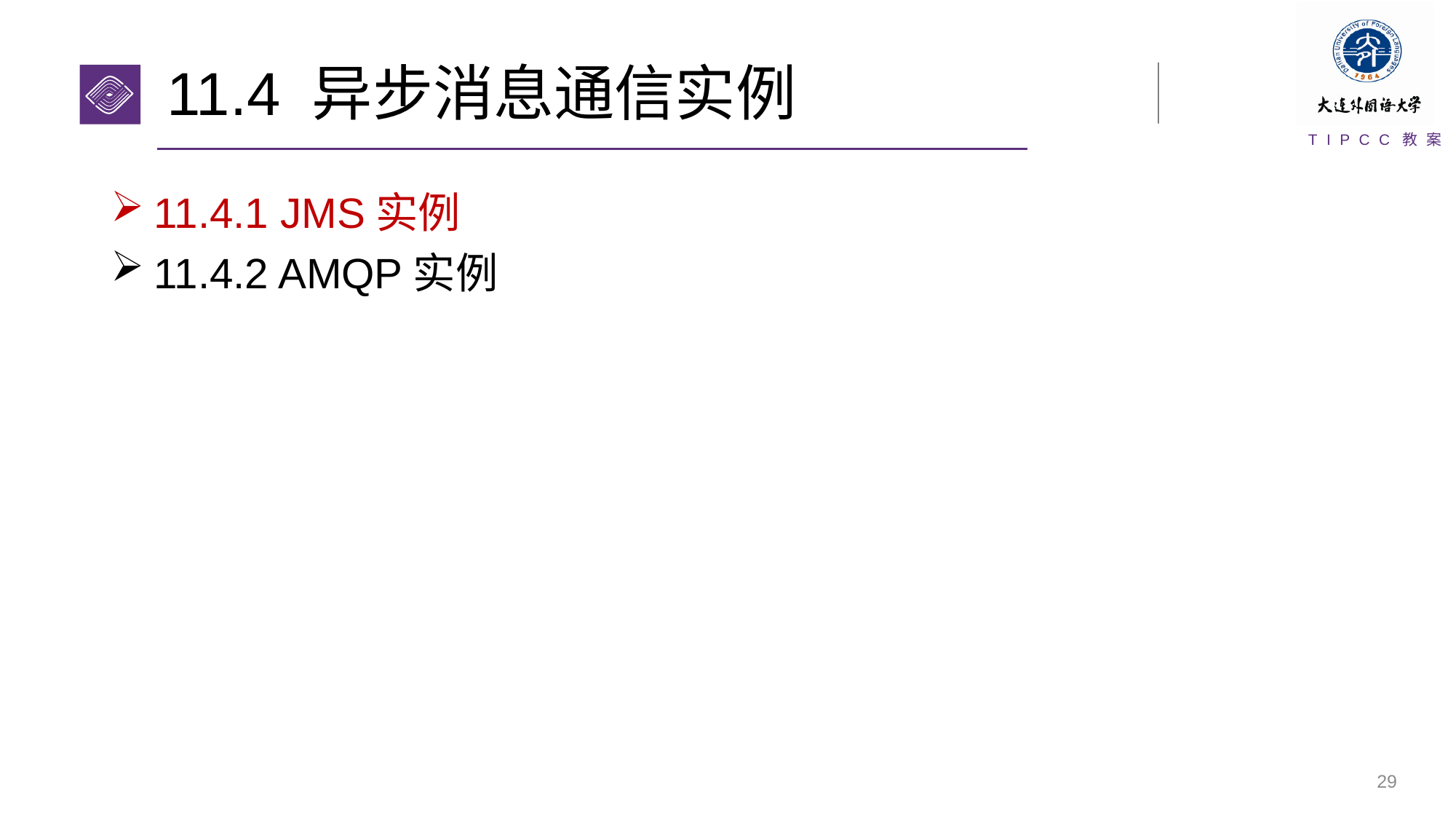

# 11.4 异步消息通信实例
11.4.1 JMS实例
11.4.2 AMQP实例
29